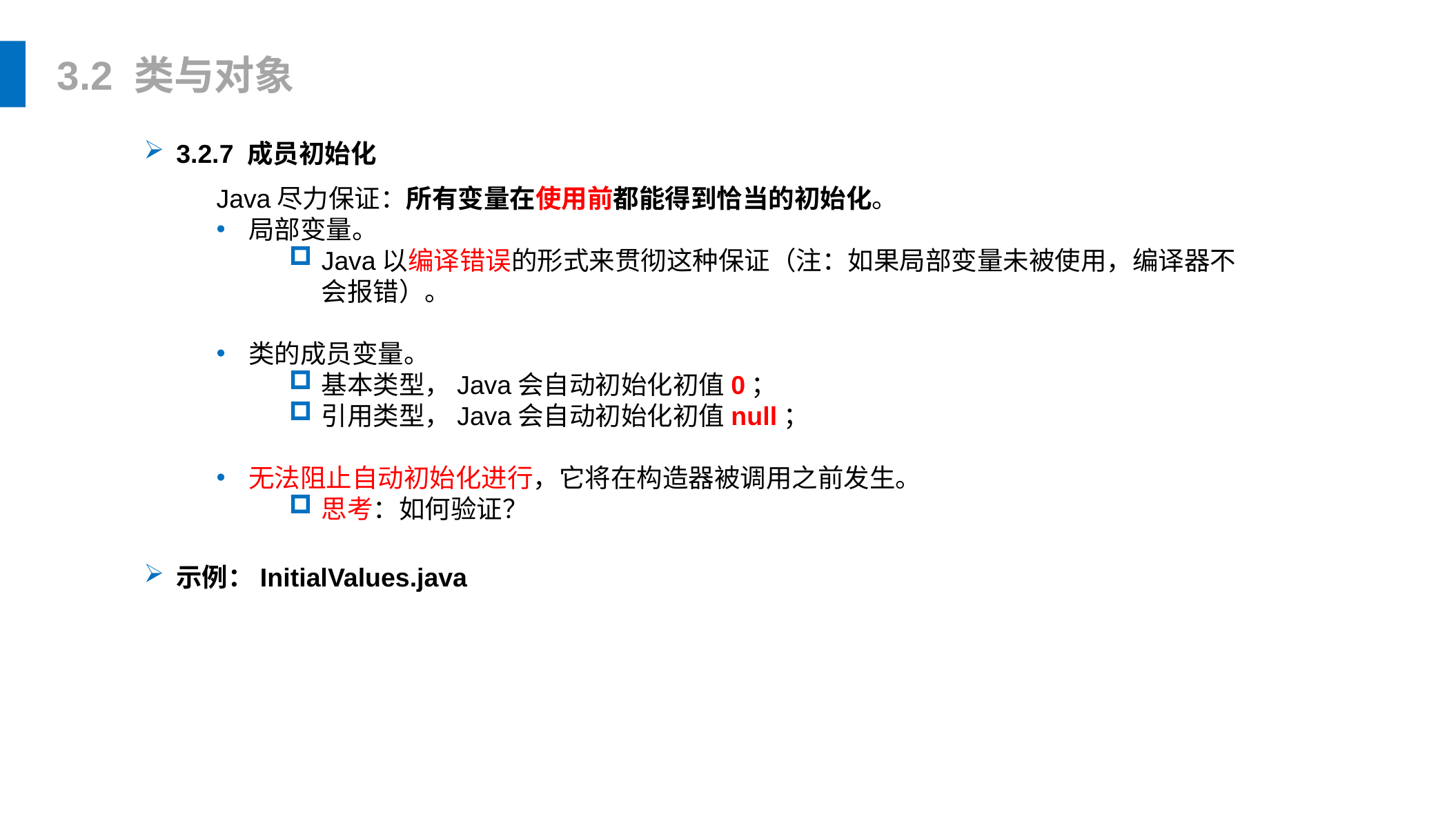

3.2 类与对象
3.2.7 成员初始化
Java尽力保证：所有变量在使用前都能得到恰当的初始化。
局部变量。
Java以编译错误的形式来贯彻这种保证（注：如果局部变量未被使用，编译器不会报错）。

类的成员变量。
基本类型，Java会自动初始化初值0；
引用类型，Java会自动初始化初值null；

无法阻止自动初始化进行，它将在构造器被调用之前发生。
思考：如何验证？

示例：InitialValues.java